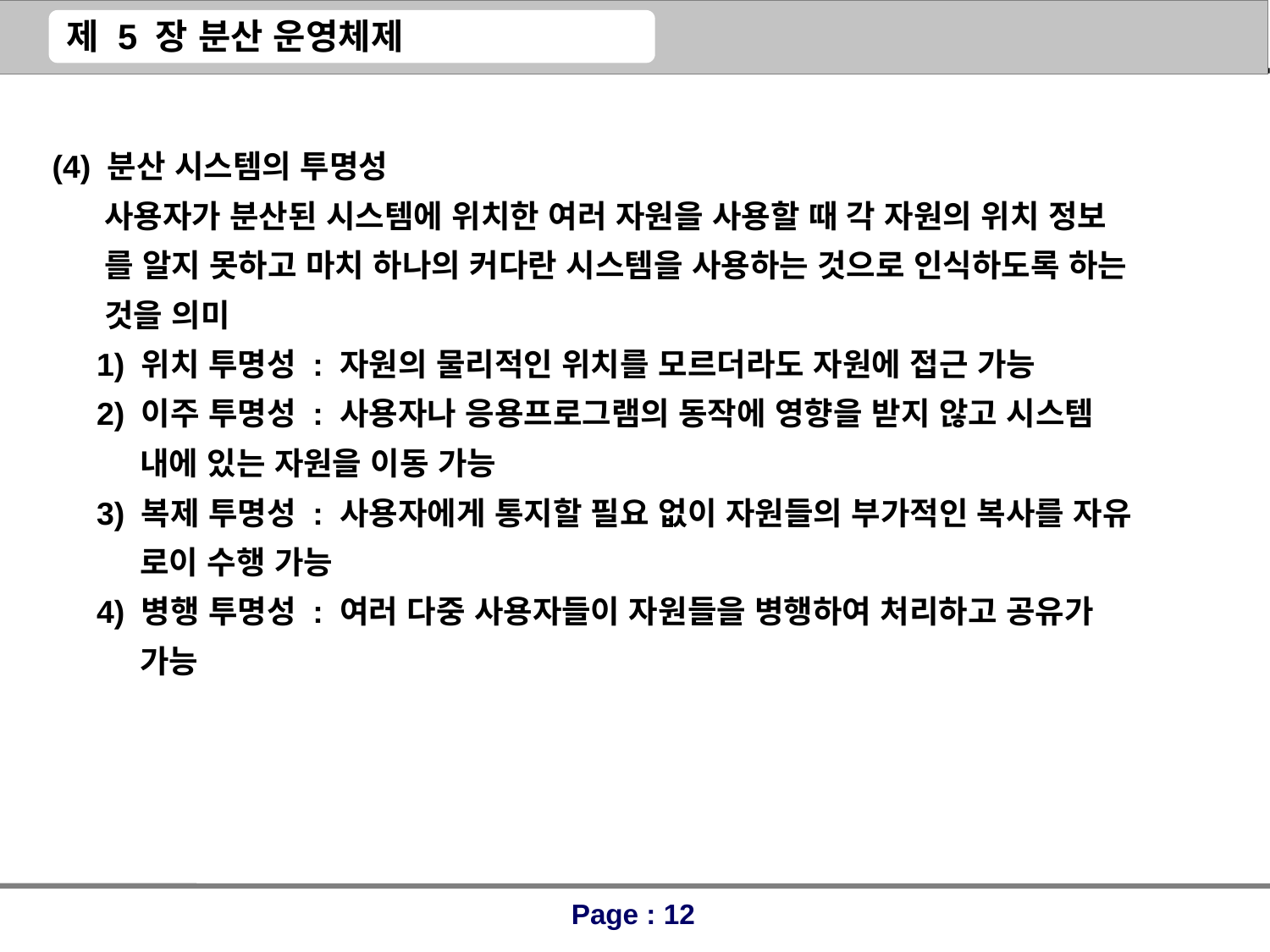

(4) 분산 시스템의 투명성
     사용자가 분산된 시스템에 위치한 여러 자원을 사용할 때 각 자원의 위치 정보
     를 알지 못하고 마치 하나의 커다란 시스템을 사용하는 것으로 인식하도록 하는
     것을 의미
     1) 위치 투명성 : 자원의 물리적인 위치를 모르더라도 자원에 접근 가능
     2) 이주 투명성 : 사용자나 응용프로그램의 동작에 영향을 받지 않고 시스템
         내에 있는 자원을 이동 가능
     3) 복제 투명성 : 사용자에게 통지할 필요 없이 자원들의 부가적인 복사를 자유
         로이 수행 가능
     4) 병행 투명성 : 여러 다중 사용자들이 자원들을 병행하여 처리하고 공유가
         가능
Page : 12